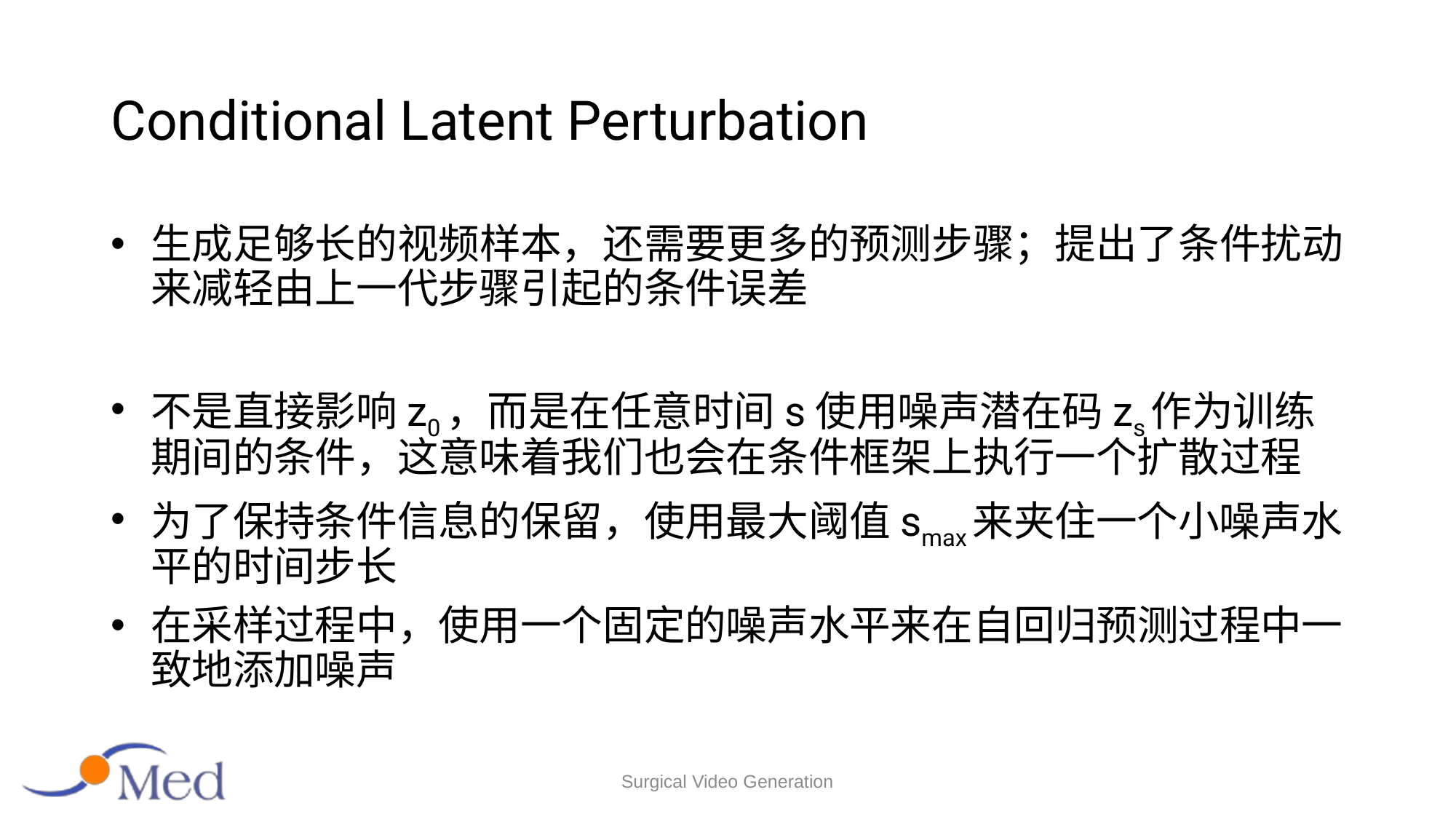

# Conditional Latent Perturbation
生成足够长的视频样本，还需要更多的预测步骤；提出了条件扰动来减轻由上一代步骤引起的条件误差

不是直接影响z0，而是在任意时间s使用噪声潜在码zs作为训练期间的条件，这意味着我们也会在条件框架上执行一个扩散过程
为了保持条件信息的保留，使用最大阈值smax来夹住一个小噪声水平的时间步长
在采样过程中，使用一个固定的噪声水平来在自回归预测过程中一致地添加噪声

Surgical Video Generation
14